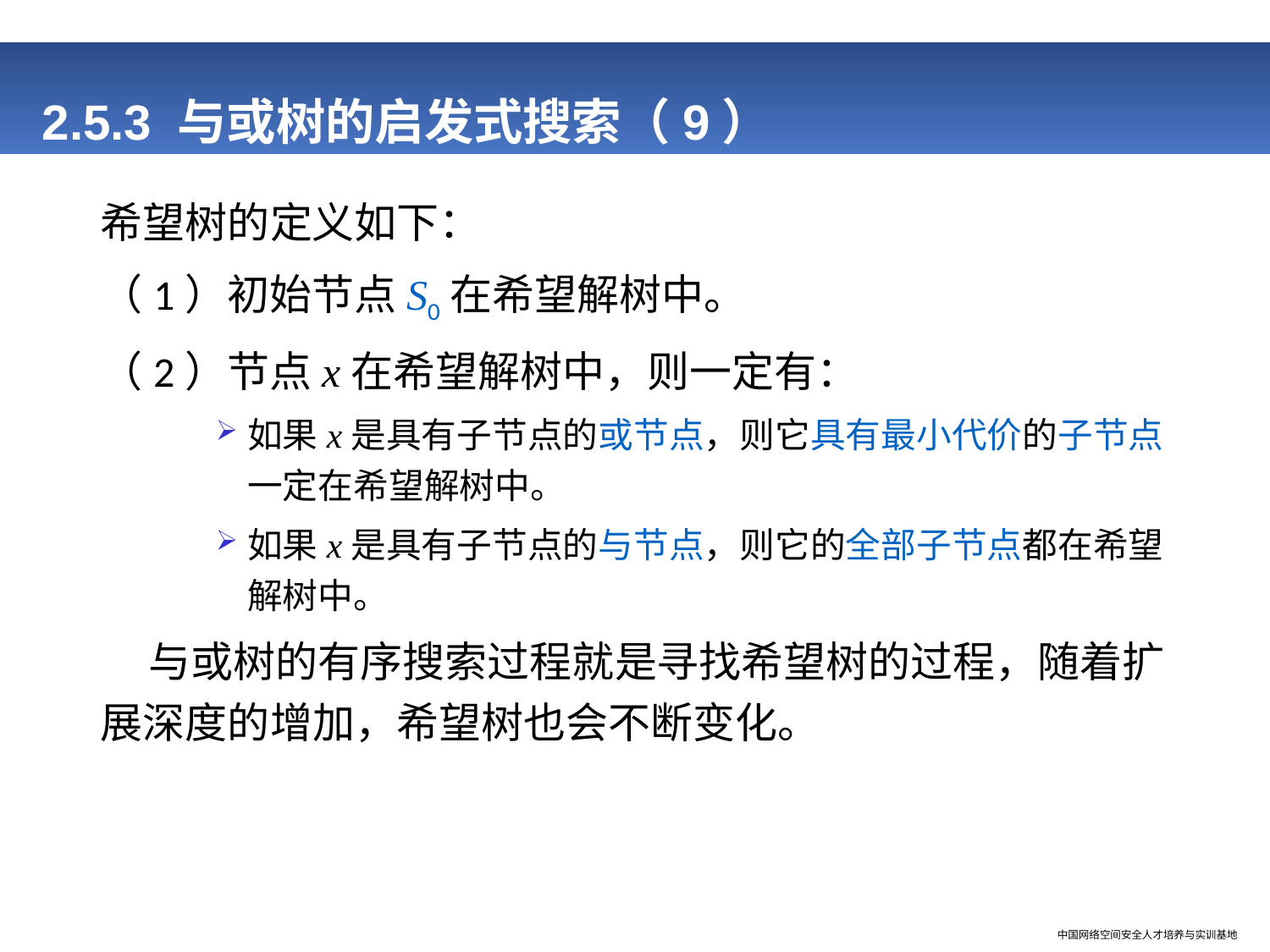

# 2.5.3 与或树的启发式搜索（9）
希望树的定义如下：
（1）初始节点S0在希望解树中。
（2）节点x在希望解树中，则一定有：
如果x是具有子节点的或节点，则它具有最小代价的子节点一定在希望解树中。
如果x是具有子节点的与节点，则它的全部子节点都在希望解树中。
    与或树的有序搜索过程就是寻找希望树的过程，随着扩展深度的增加，希望树也会不断变化。